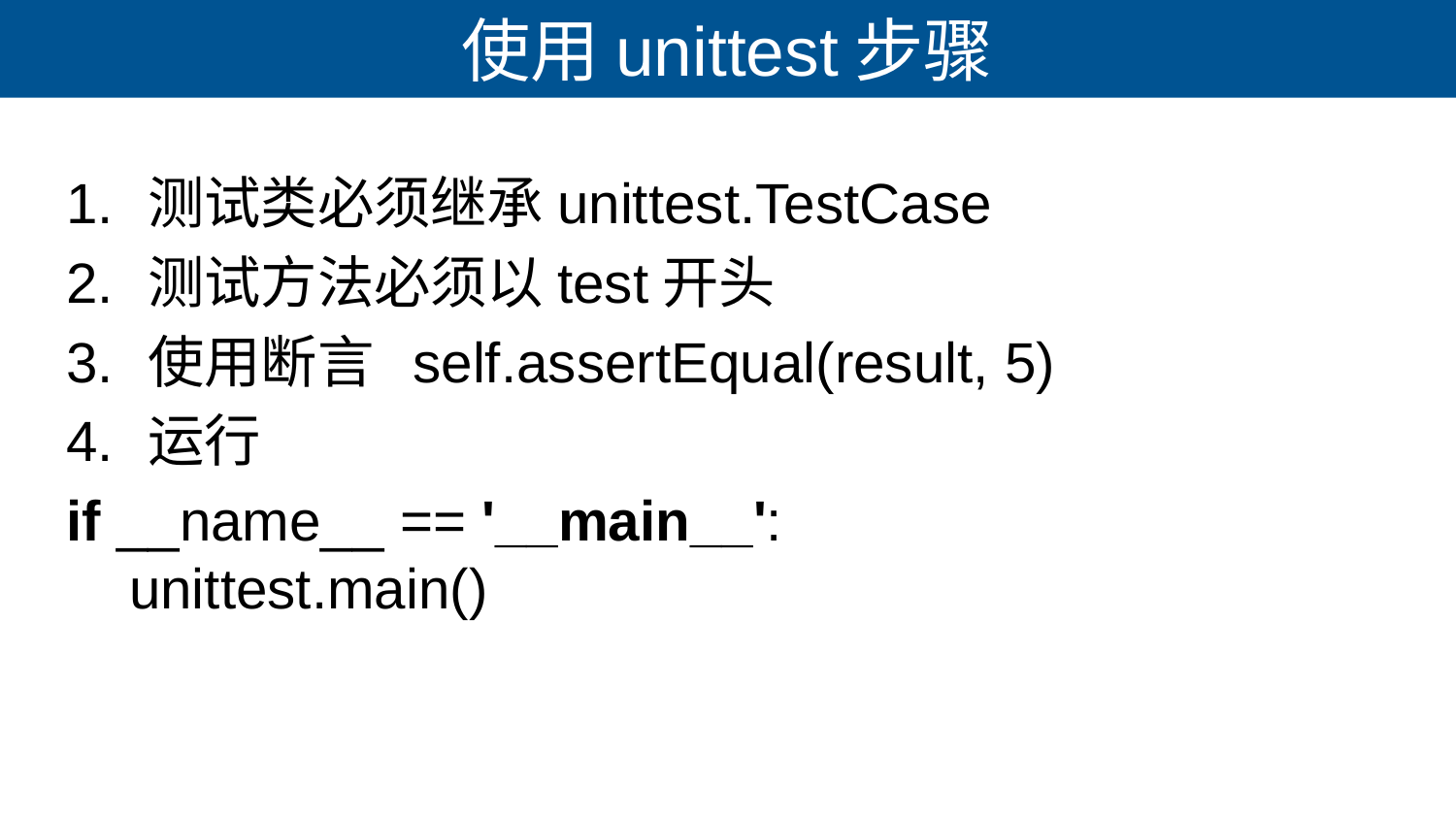

# 使用unittest步骤
测试类必须继承unittest.TestCase
测试方法必须以test开头
使用断言  self.assertEqual(result, 5)
运行
if __name__ == '__main__':
    unittest.main()